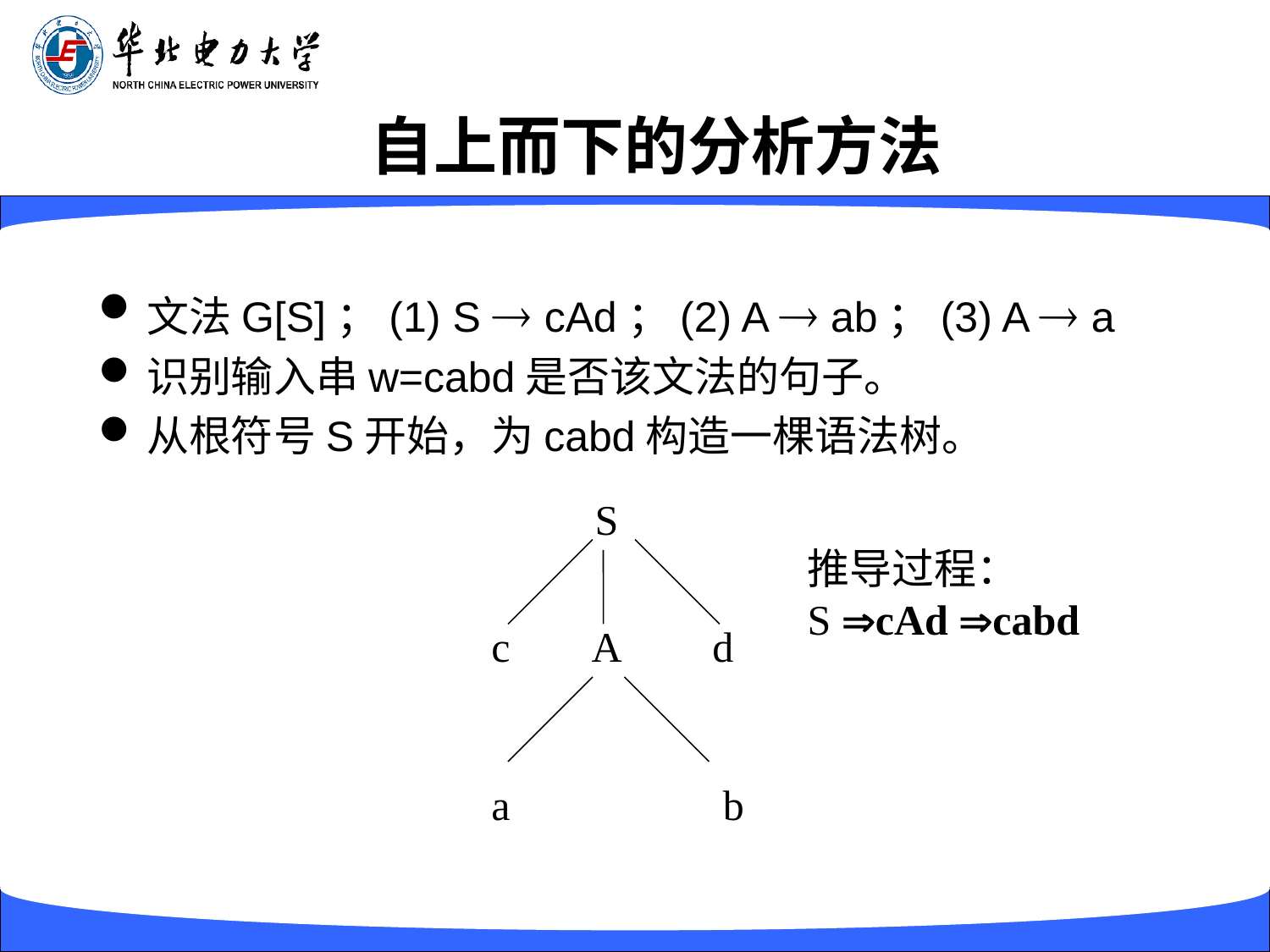

# 自上而下的分析方法
文法G[S]；(1) S → cAd；(2) A → ab；(3) A → a
识别输入串w=cabd是否该文法的句子。
从根符号S开始，为cabd构造一棵语法树。
S
推导过程：
S ⇒cAd ⇒cabd

c
A
d

a
b